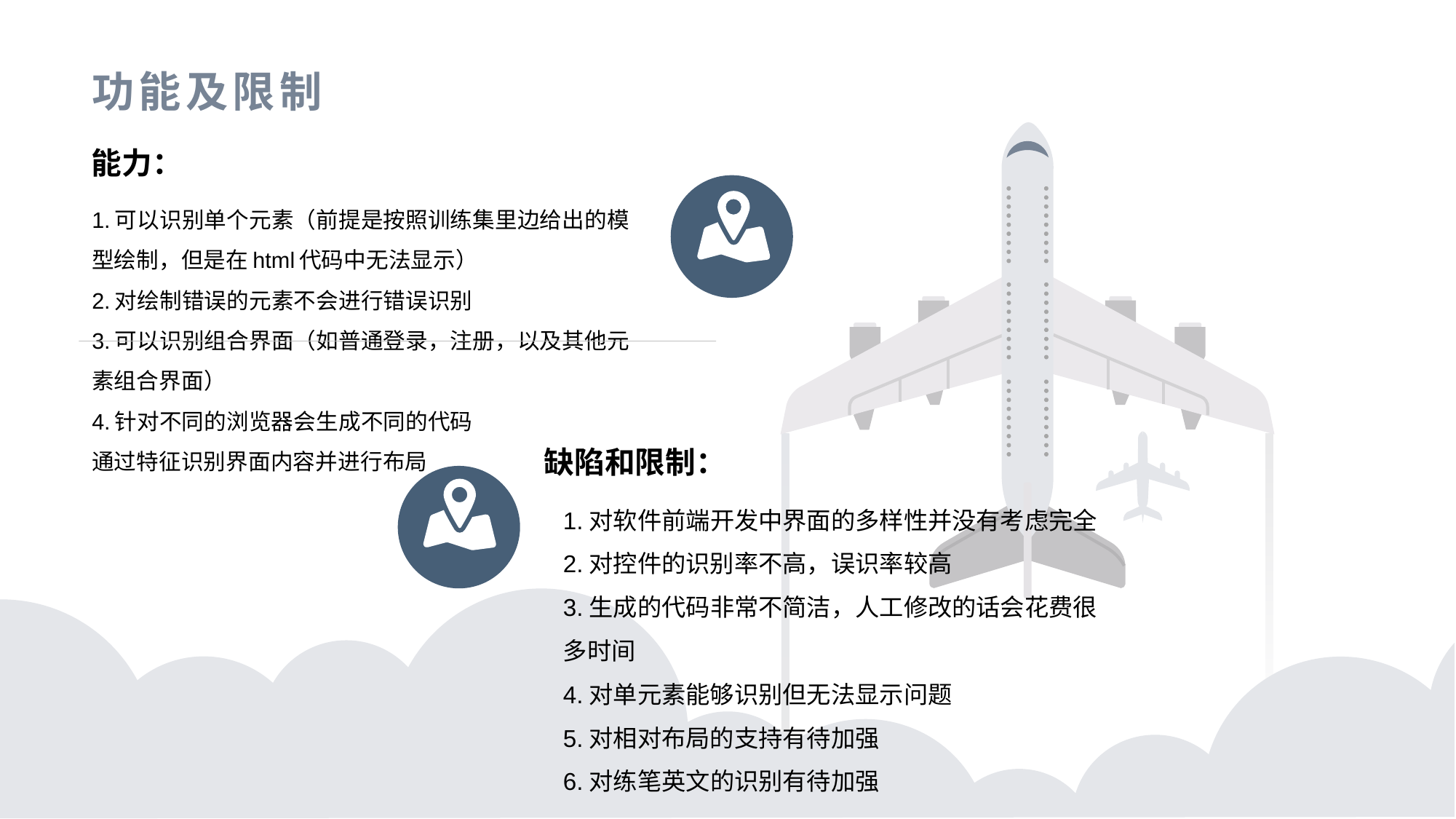

# 功能及限制

能力：
1.可以识别单个元素（前提是按照训练集里边给出的模型绘制，但是在html代码中无法显示）
2.对绘制错误的元素不会进行错误识别
3.可以识别组合界面（如普通登录，注册，以及其他元素组合界面）
4.针对不同的浏览器会生成不同的代码
通过特征识别界面内容并进行布局
缺陷和限制：

1.对软件前端开发中界面的多样性并没有考虑完全
2.对控件的识别率不高，误识率较高
3.生成的代码非常不简洁，人工修改的话会花费很多时间
4.对单元素能够识别但无法显示问题
5.对相对布局的支持有待加强
6.对练笔英文的识别有待加强

www.islide.cc
24